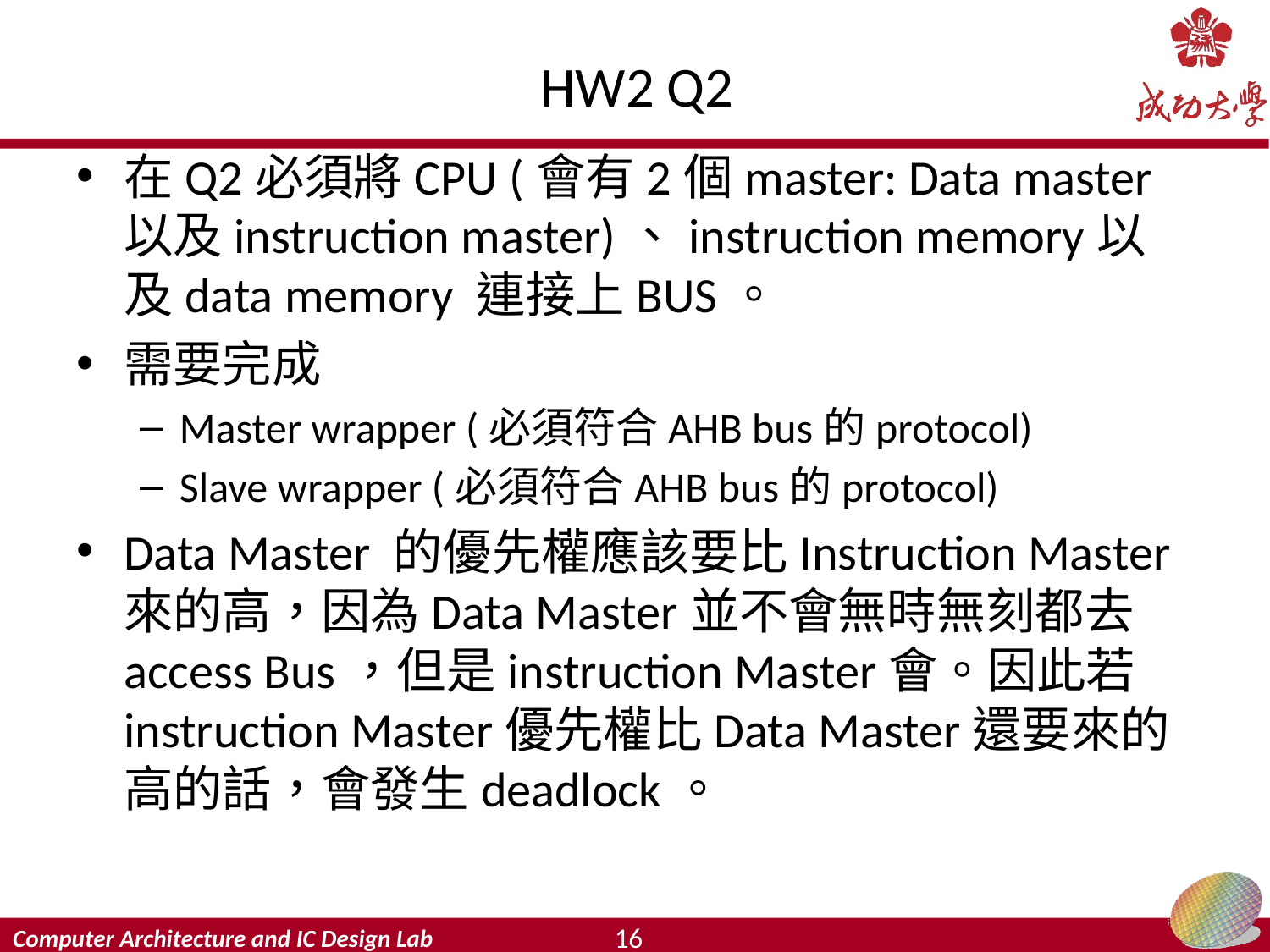

# HW2 Q2
在Q2必須將CPU (會有2個master: Data master以及instruction master)、instruction memory以及data memory 連接上BUS。
需要完成
Master wrapper (必須符合AHB bus的protocol)
Slave wrapper (必須符合AHB bus的protocol)
Data Master 的優先權應該要比Instruction Master 來的高，因為Data Master並不會無時無刻都去access Bus，但是instruction Master會。因此若instruction Master優先權比Data Master還要來的高的話，會發生deadlock。
16